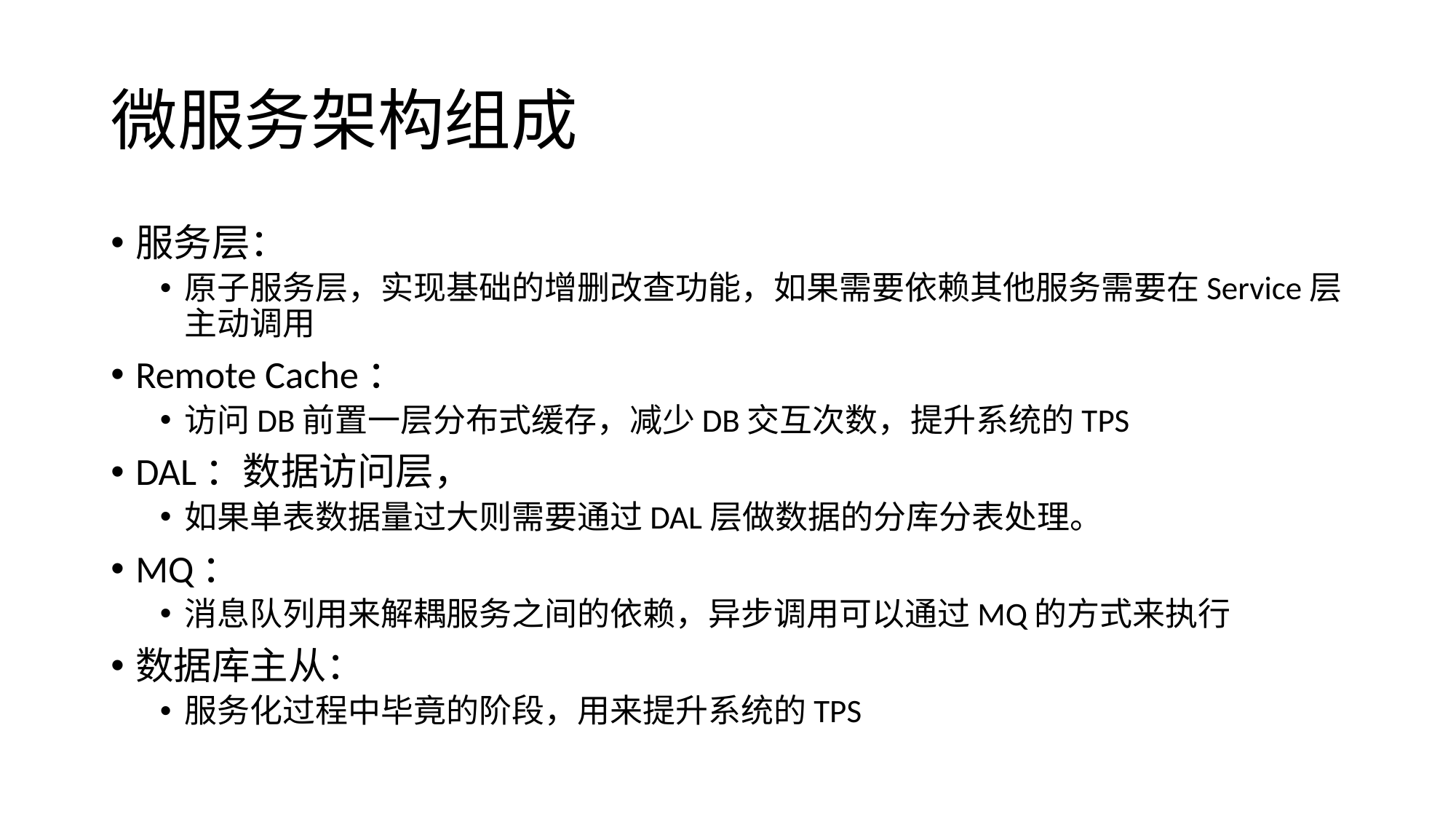

# 微服务架构组成
服务层：
原子服务层，实现基础的增删改查功能，如果需要依赖其他服务需要在Service层主动调用
Remote Cache：
访问DB前置一层分布式缓存，减少DB交互次数，提升系统的TPS
DAL：数据访问层，
如果单表数据量过大则需要通过DAL层做数据的分库分表处理。
MQ：
消息队列用来解耦服务之间的依赖，异步调用可以通过MQ的方式来执行
数据库主从：
服务化过程中毕竟的阶段，用来提升系统的TPS